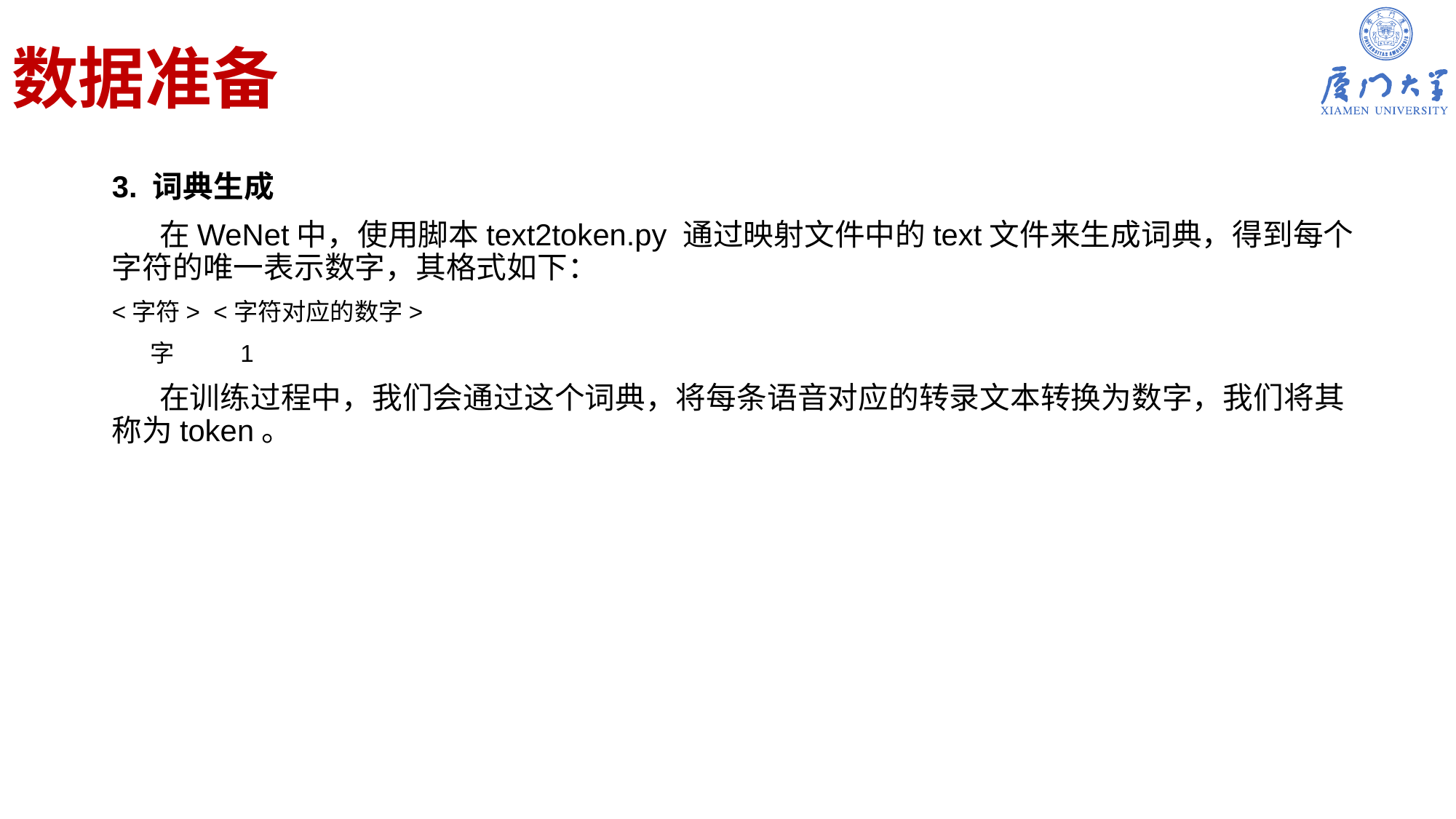

# 数据准备
3. 词典生成
      在WeNet中，使用脚本text2token.py 通过映射文件中的text文件来生成词典，得到每个字符的唯一表示数字，其格式如下：
<字符>  <字符对应的数字>
      字           1
      在训练过程中，我们会通过这个词典，将每条语音对应的转录文本转换为数字，我们将其称为token。